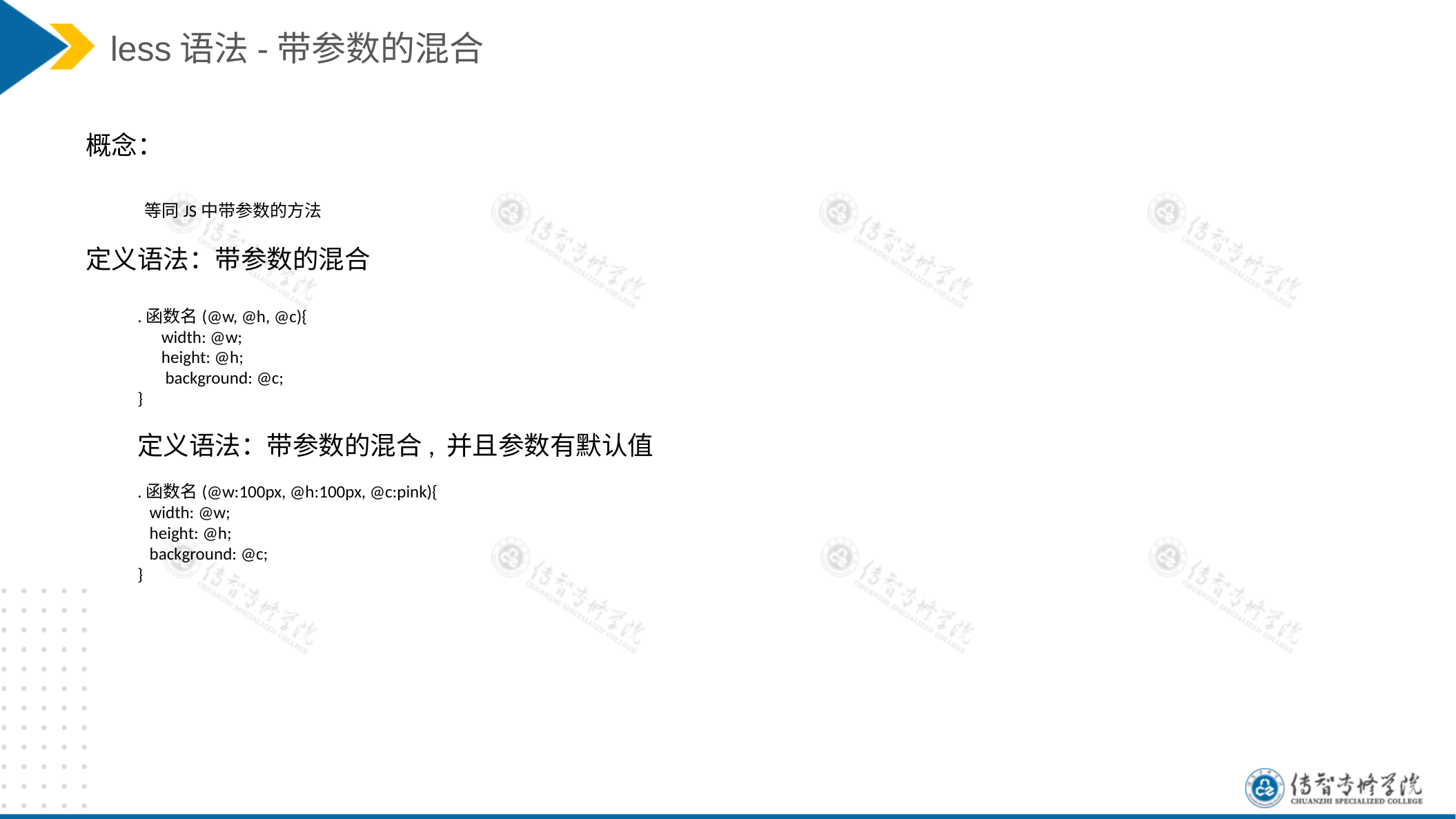

less语法-带参数的混合

概念：

         等同JS中带参数的方法

定义语法：带参数的混合

.函数名(@w, @h, @c){
      width: @w;
      height: @h;
       background: @c;
}

定义语法：带参数的混合, 并且参数有默认值

.函数名(@w:100px, @h:100px, @c:pink){
   width: @w;
   height: @h;
   background: @c;
}